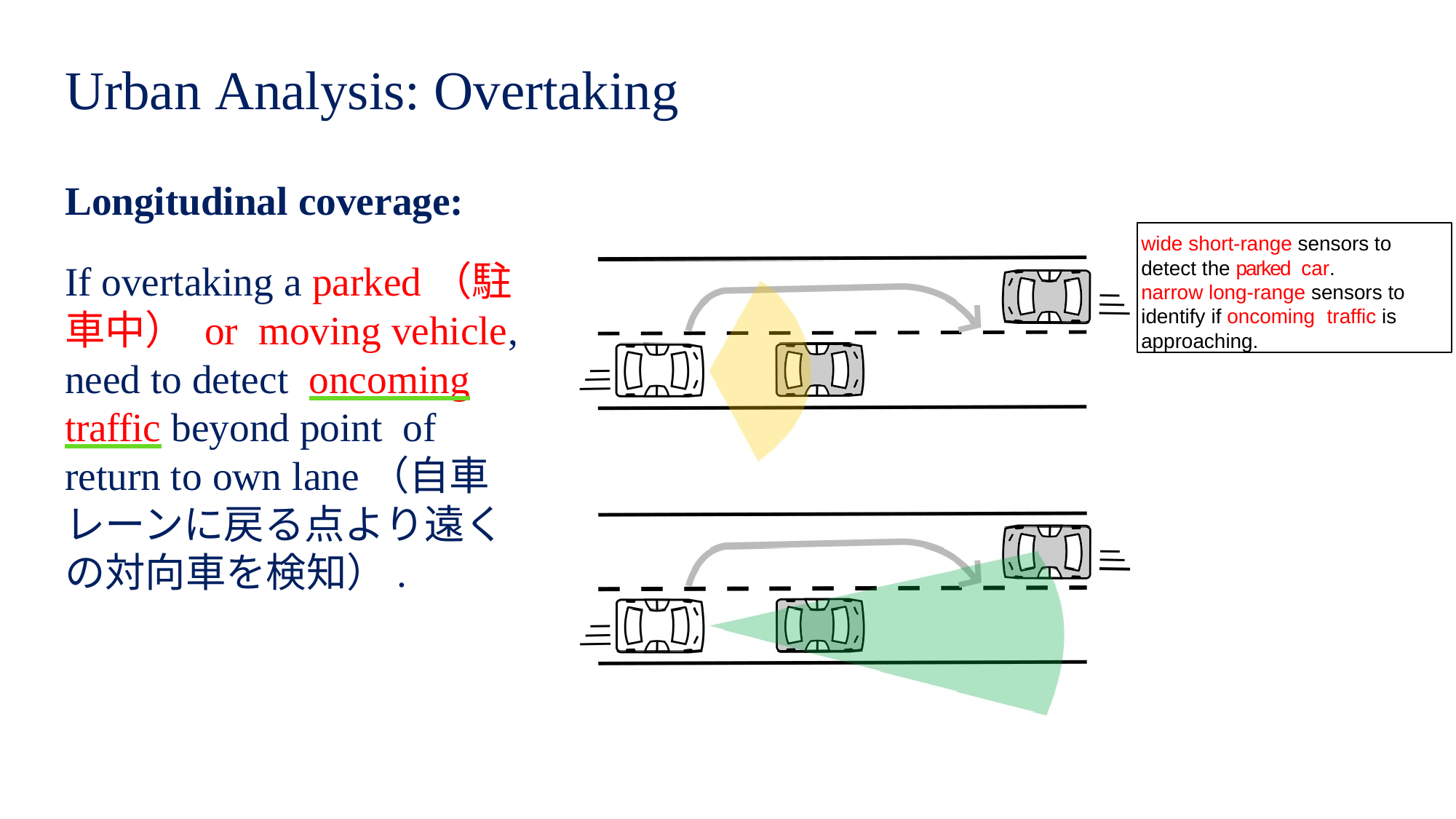

# Urban Analysis: Overtaking
Longitudinal coverage:
If overtaking a parked（駐車中） or  moving vehicle, need to detect  oncoming traffic beyond point  of return to own lane（自車レーンに戻る点より遠くの対向車を検知）.
wide short-range sensors to detect the parked  car.
narrow long-range sensors to identify if oncoming   traffic is approaching.